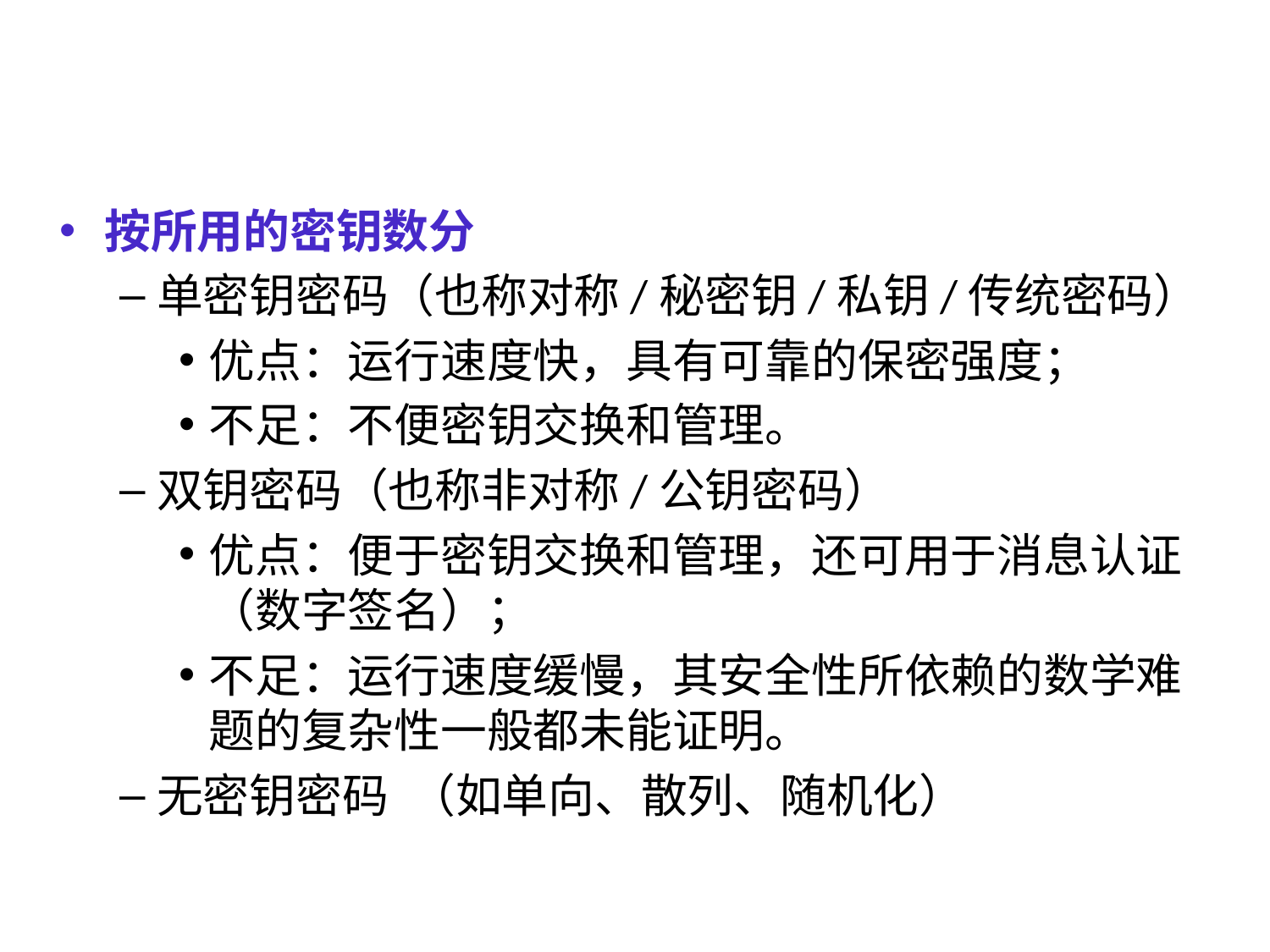

按所用的密钥数分
单密钥密码（也称对称/秘密钥/私钥/传统密码）
优点：运行速度快，具有可靠的保密强度；
不足：不便密钥交换和管理。
双钥密码（也称非对称/公钥密码）
优点：便于密钥交换和管理，还可用于消息认证（数字签名）；
不足：运行速度缓慢，其安全性所依赖的数学难题的复杂性一般都未能证明。
无密钥密码  （如单向、散列、随机化）